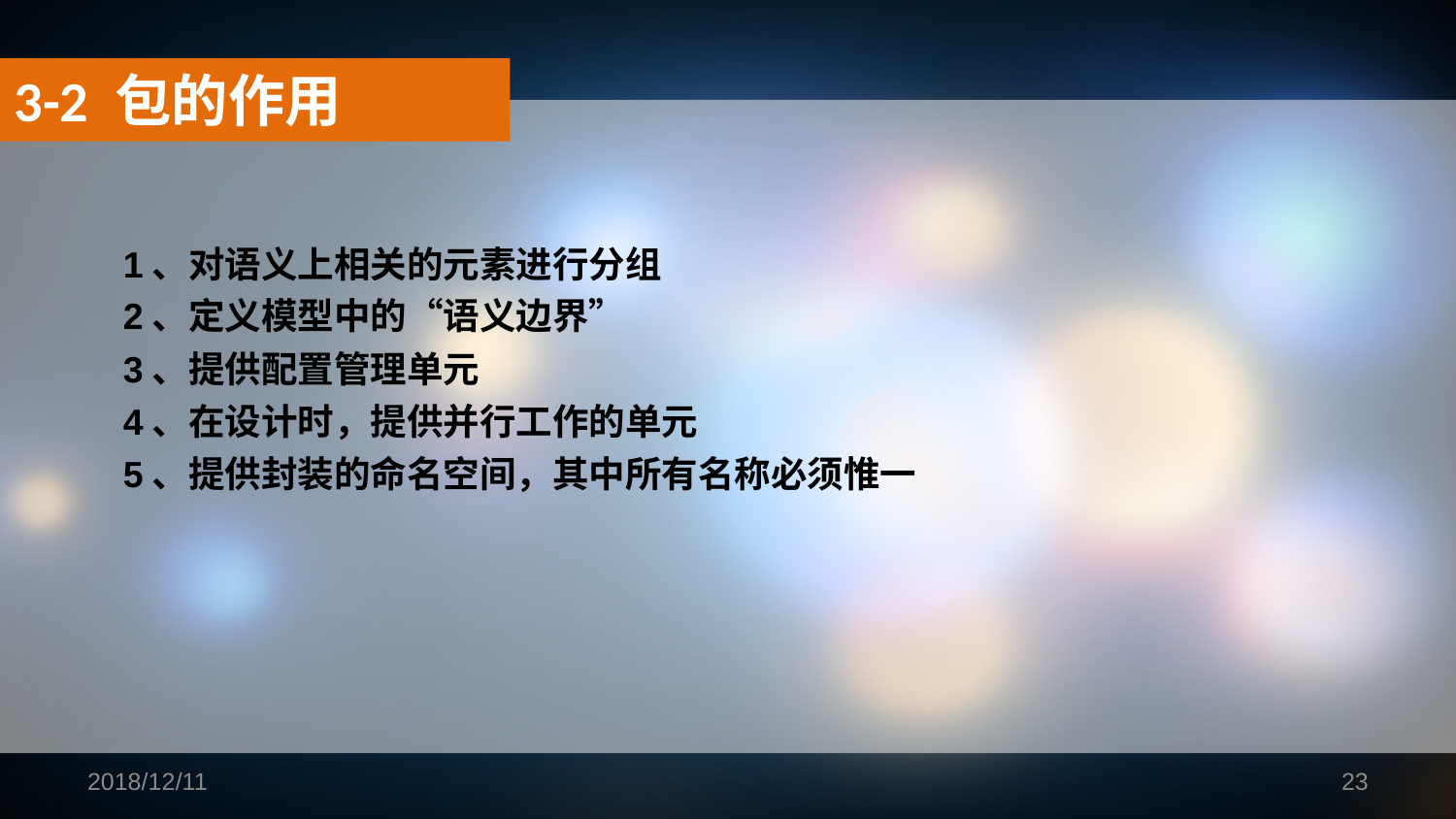

3-2 包的作用

1、对语义上相关的元素进行分组
2、定义模型中的“语义边界”
3、提供配置管理单元
4、在设计时，提供并行工作的单元
5、提供封装的命名空间，其中所有名称必须惟一

2018/12/11
23